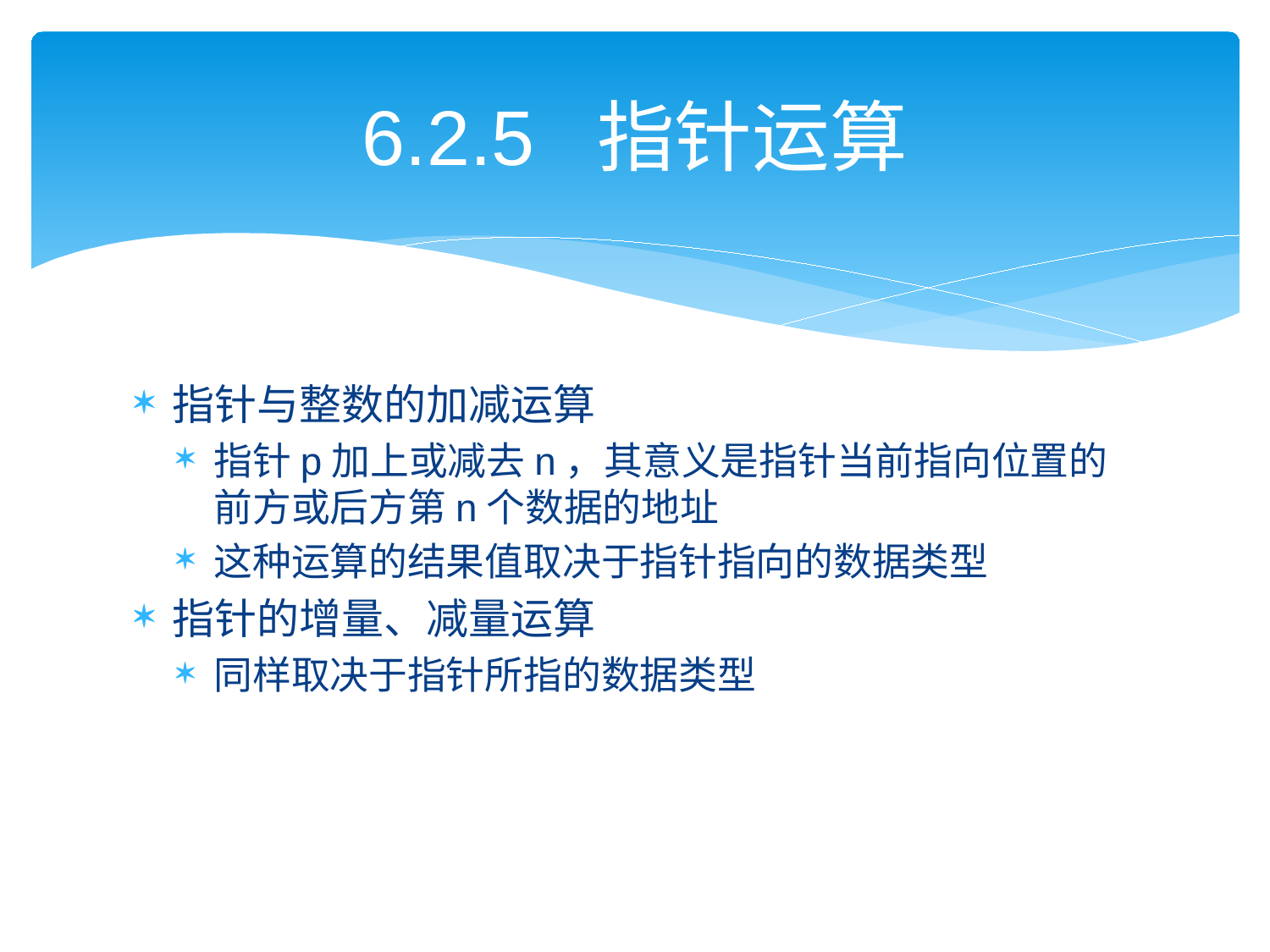

# 6.2.5  指针运算
指针与整数的加减运算
指针p加上或减去n，其意义是指针当前指向位置的前方或后方第n个数据的地址
这种运算的结果值取决于指针指向的数据类型
指针的增量、减量运算
同样取决于指针所指的数据类型